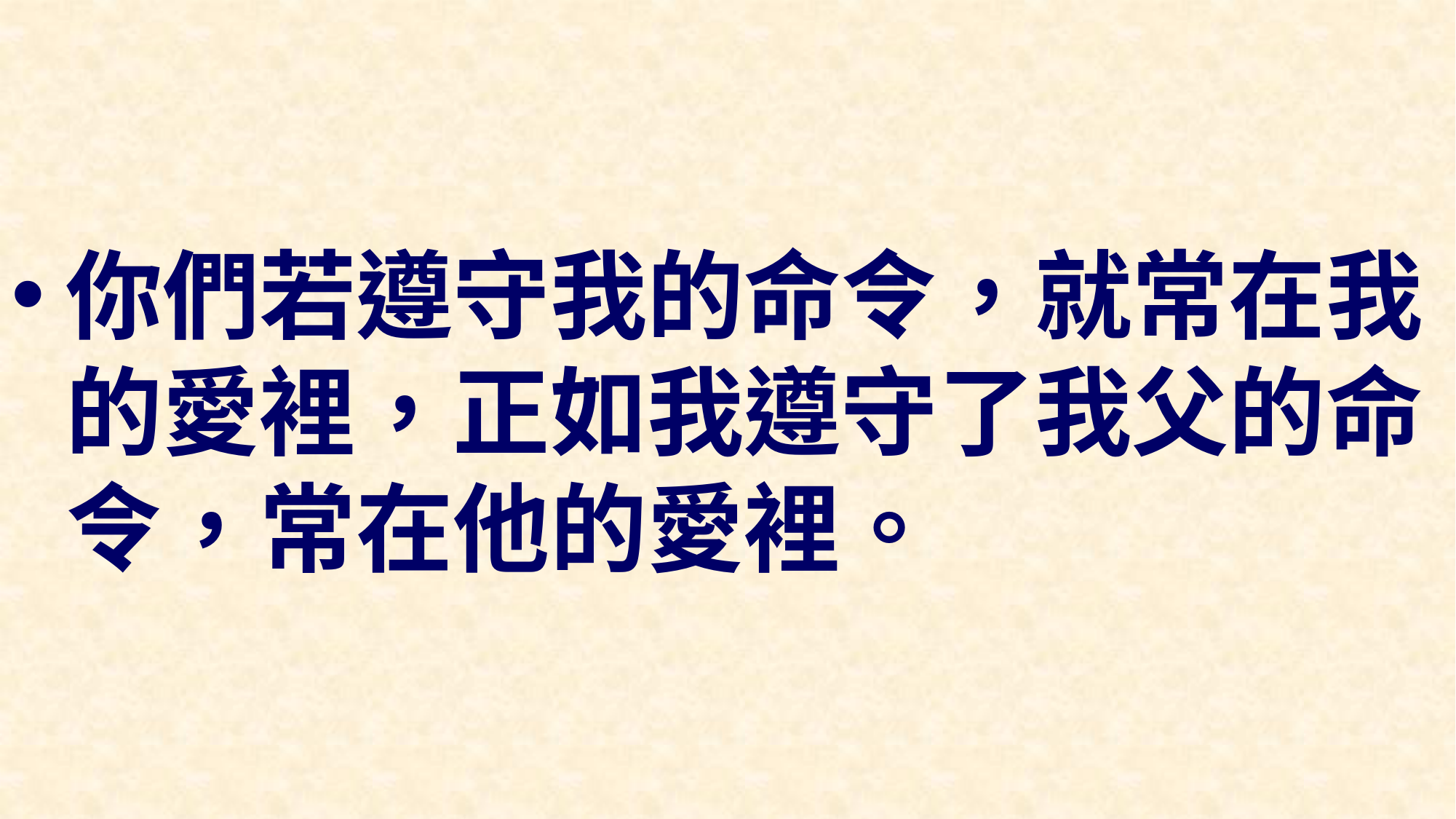

你們若遵守我的命令，就常在我的愛裡，正如我遵守了我父的命令，常在他的愛裡。